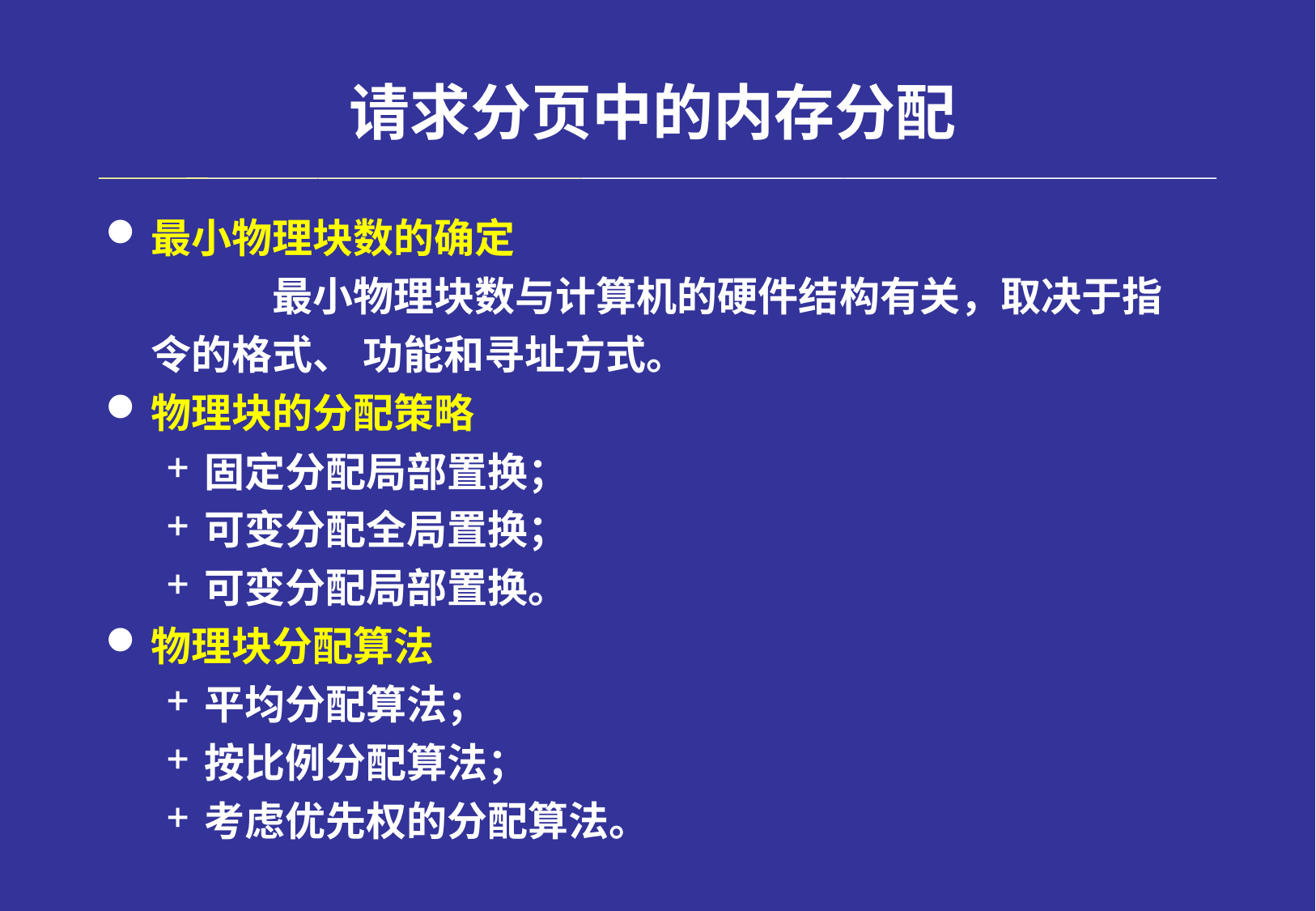

# 请求分页中的内存分配
最小物理块数的确定
		最小物理块数与计算机的硬件结构有关，取决于指令的格式、 功能和寻址方式。
物理块的分配策略
固定分配局部置换；
可变分配全局置换；
可变分配局部置换。
物理块分配算法
平均分配算法；
按比例分配算法；
考虑优先权的分配算法。